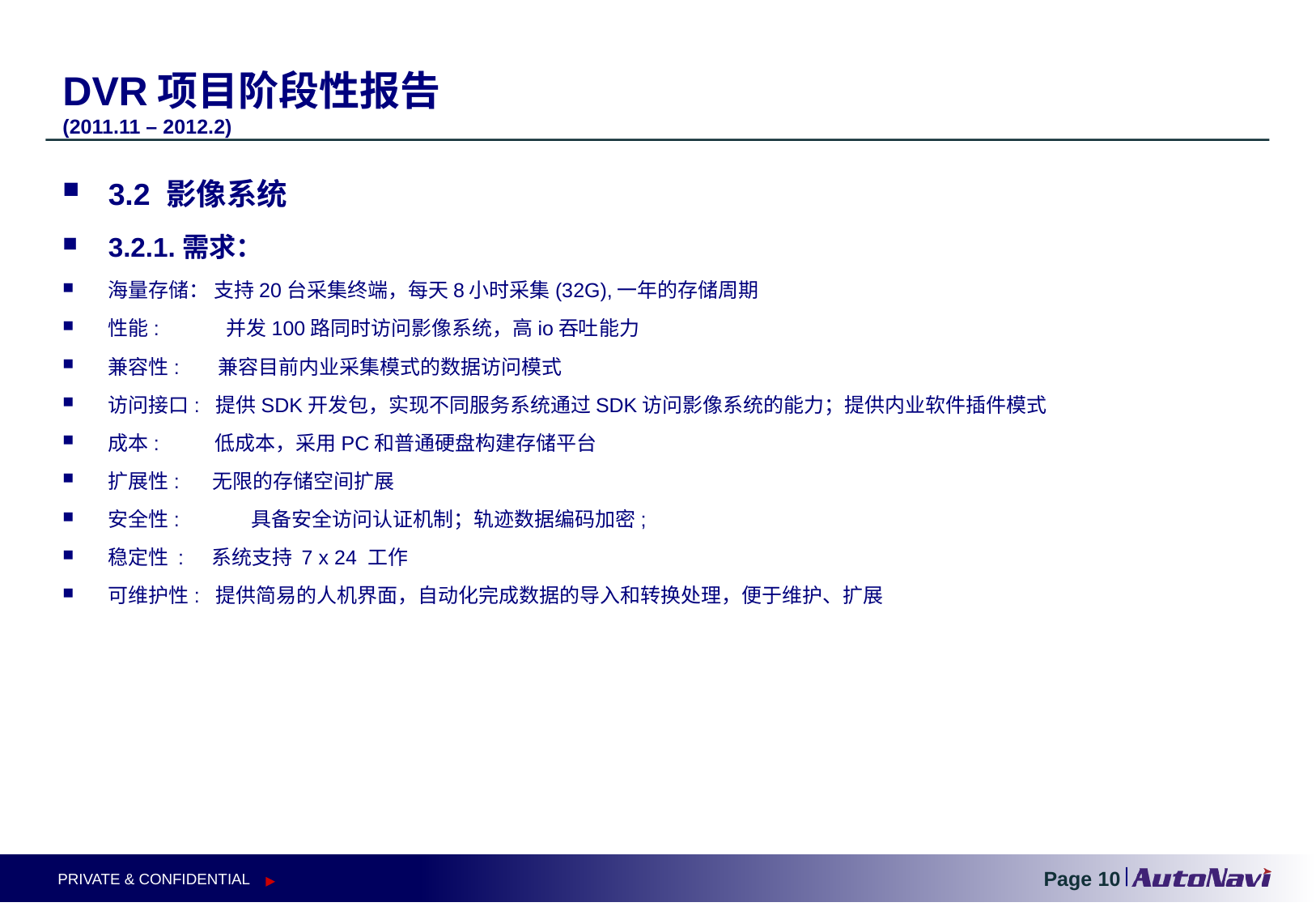

DVR项目阶段性报告
(2011.11 – 2012.2)
3.2 影像系统
3.2.1.需求：
海量存储： 支持20台采集终端，每天8小时采集(32G),一年的存储周期
性能:           并发100路同时访问影像系统，高io吞吐能力
兼容性:      兼容目前内业采集模式的数据访问模式
访问接口:  提供SDK开发包，实现不同服务系统通过SDK访问影像系统的能力；提供内业软件插件模式
成本:         低成本，采用PC和普通硬盘构建存储平台
扩展性:     无限的存储空间扩展
安全性: 	   具备安全访问认证机制；轨迹数据编码加密;
稳定性 :    系统支持 7 x 24 工作
可维护性:  提供简易的人机界面，自动化完成数据的导入和转换处理，便于维护、扩展